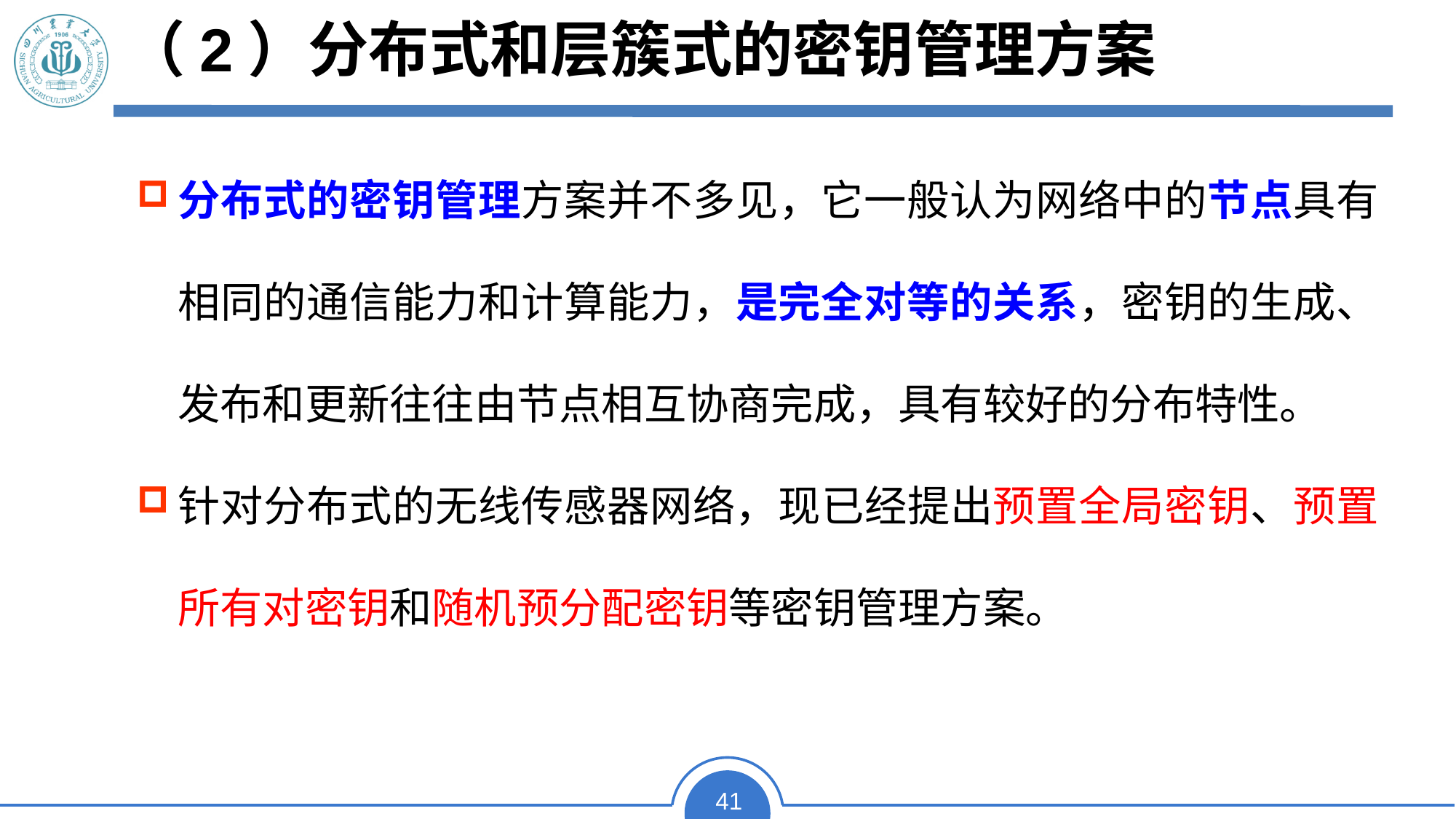

# （2）分布式和层簇式的密钥管理方案
分布式的密钥管理方案并不多见，它一般认为网络中的节点具有相同的通信能力和计算能力，是完全对等的关系，密钥的生成、发布和更新往往由节点相互协商完成，具有较好的分布特性。
针对分布式的无线传感器网络，现已经提出预置全局密钥、预置所有对密钥和随机预分配密钥等密钥管理方案。